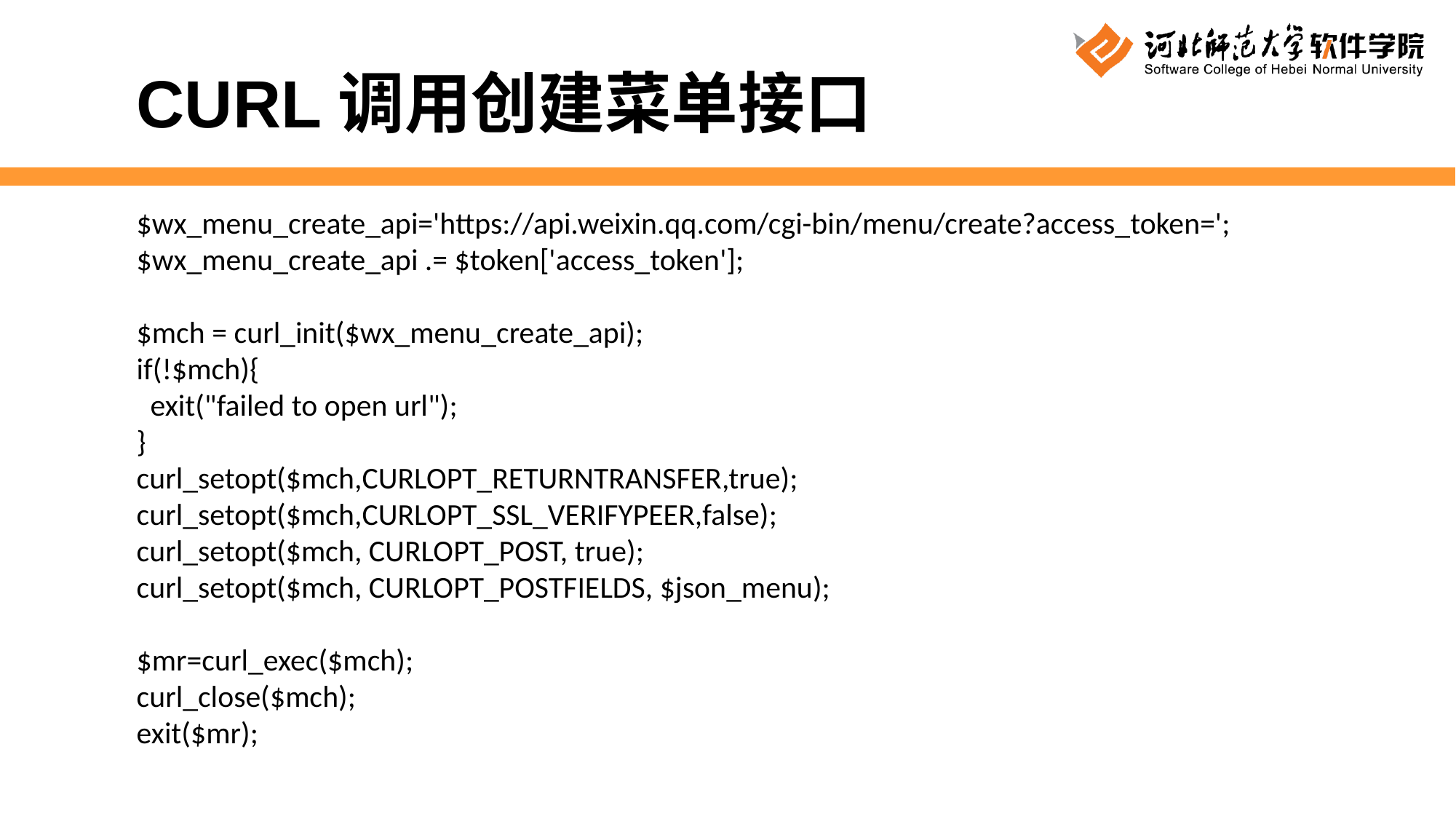

CURL调用创建菜单接口
$wx_menu_create_api='https://api.weixin.qq.com/cgi-bin/menu/create?access_token=';
$wx_menu_create_api .= $token['access_token'];

$mch = curl_init($wx_menu_create_api);
if(!$mch){
  exit("failed to open url");
}
curl_setopt($mch,CURLOPT_RETURNTRANSFER,true);
curl_setopt($mch,CURLOPT_SSL_VERIFYPEER,false);
curl_setopt($mch, CURLOPT_POST, true);
curl_setopt($mch, CURLOPT_POSTFIELDS, $json_menu);

$mr=curl_exec($mch);
curl_close($mch);
exit($mr);